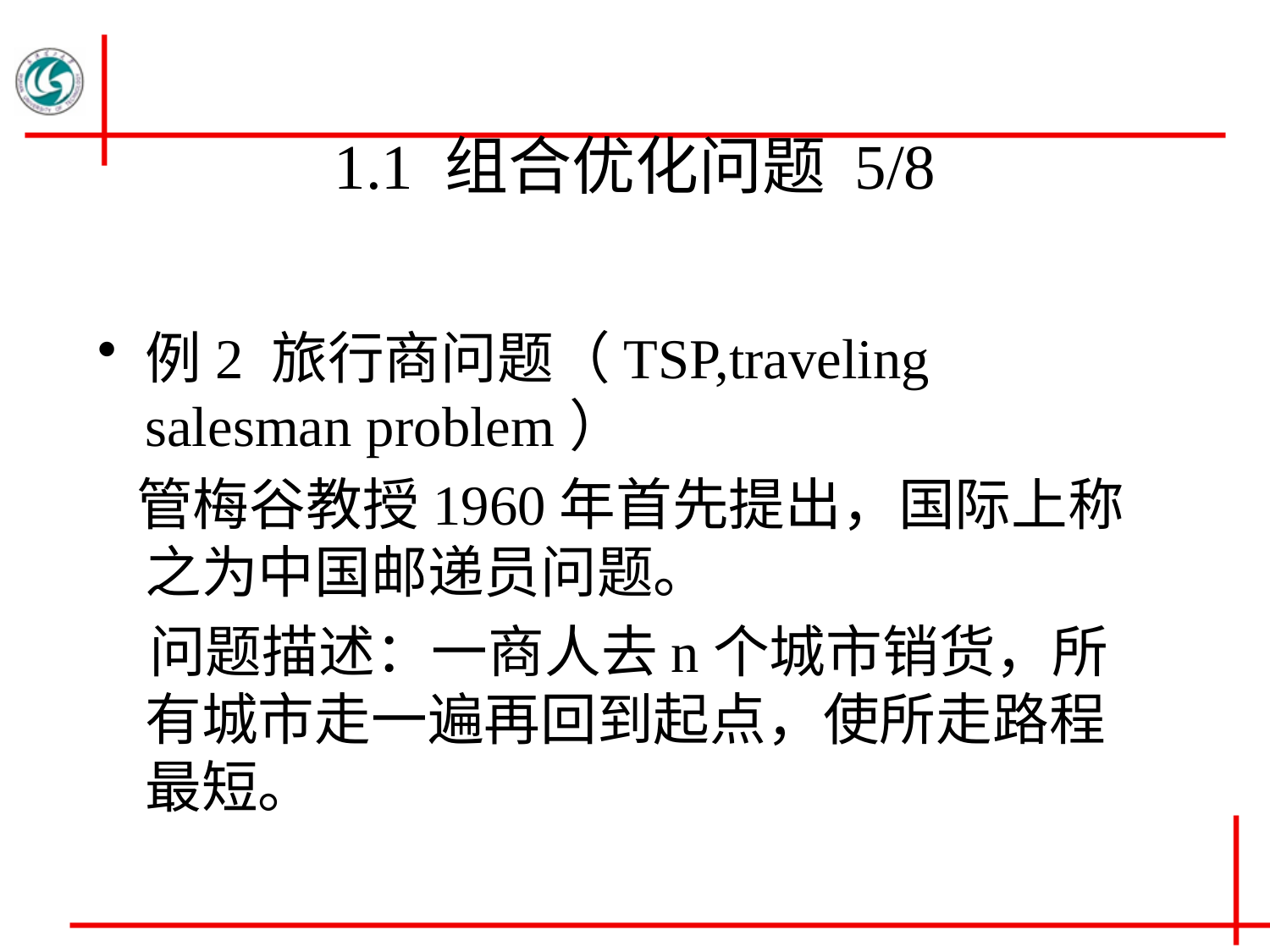

# 1.1 组合优化问题 5/8
例2 旅行商问题（TSP,traveling  salesman problem）
  管梅谷教授1960年首先提出，国际上称之为中国邮递员问题。
   问题描述：一商人去n个城市销货，所有城市走一遍再回到起点，使所走路程最短。
7